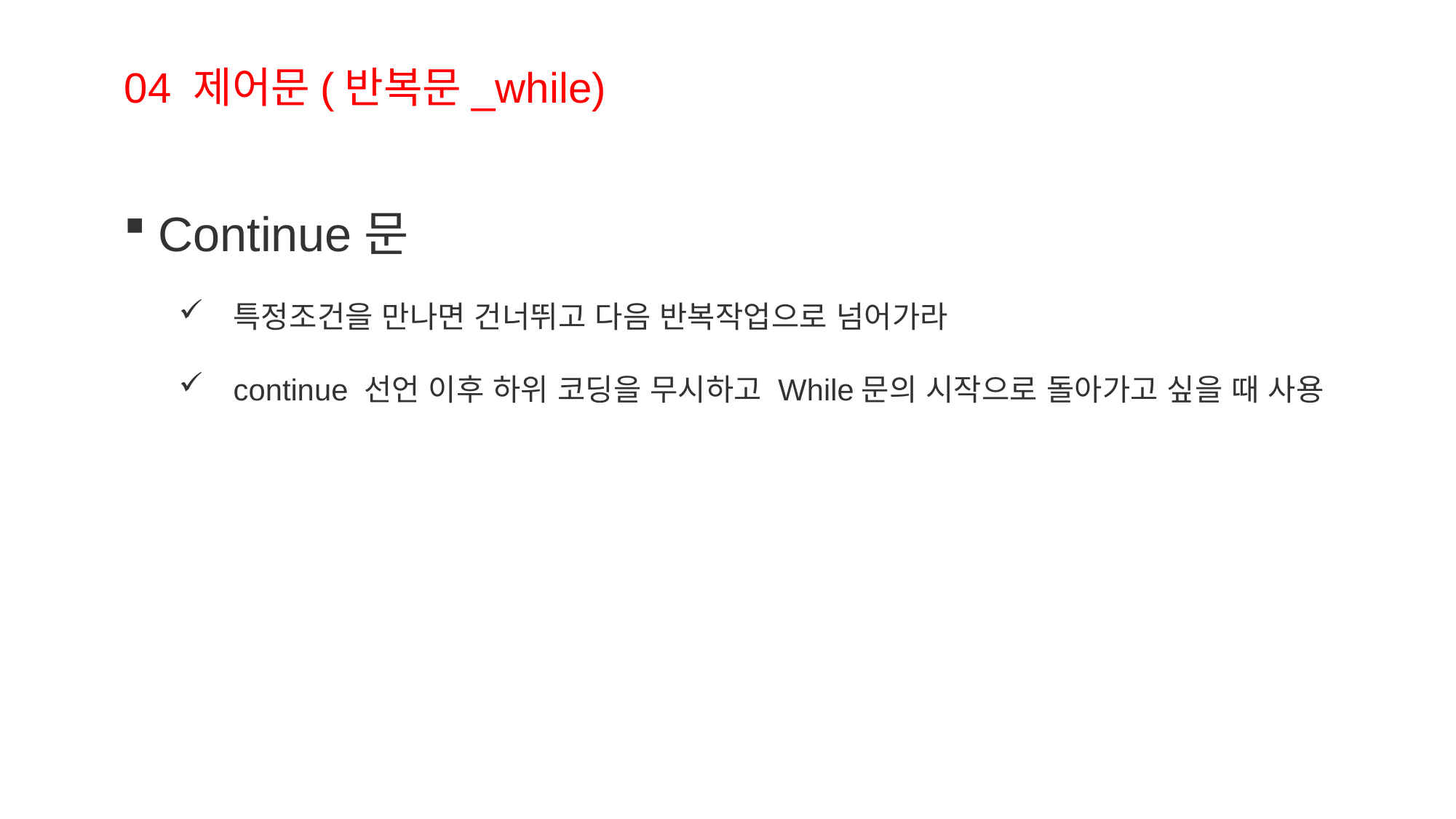

04 제어문(반복문_while)
Continue문
특정조건을 만나면 건너뛰고 다음 반복작업으로 넘어가라
continue 선언 이후 하위 코딩을 무시하고 While문의 시작으로 돌아가고 싶을 때 사용